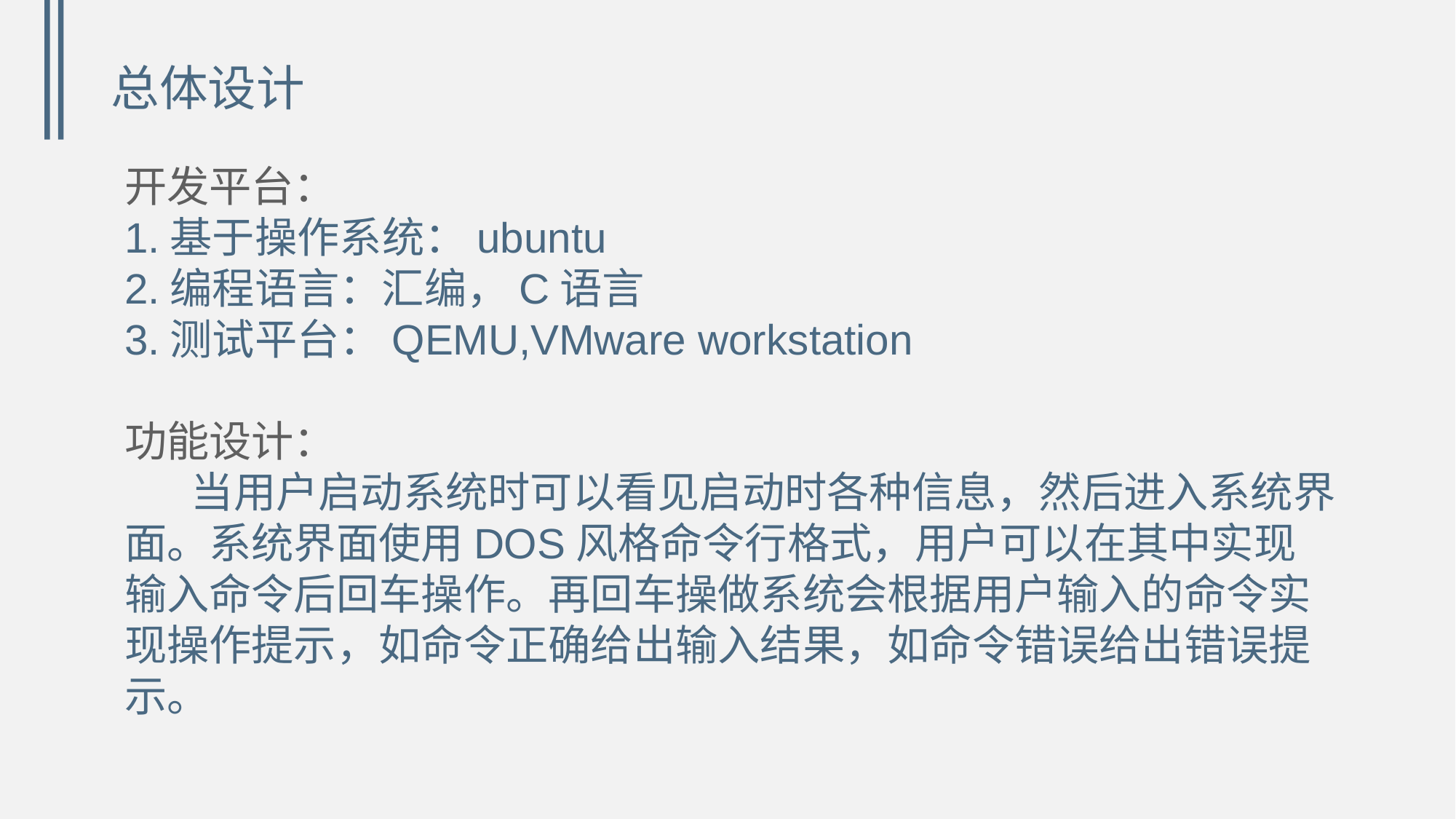

# 总体设计
开发平台：
1.基于操作系统：ubuntu
2.编程语言：汇编，C语言
3.测试平台：QEMU,VMware workstation

功能设计：
      当用户启动系统时可以看见启动时各种信息，然后进入系统界面。系统界面使用DOS风格命令行格式，用户可以在其中实现输入命令后回车操作。再回车操做系统会根据用户输入的命令实现操作提示，如命令正确给出输入结果，如命令错误给出错误提示。